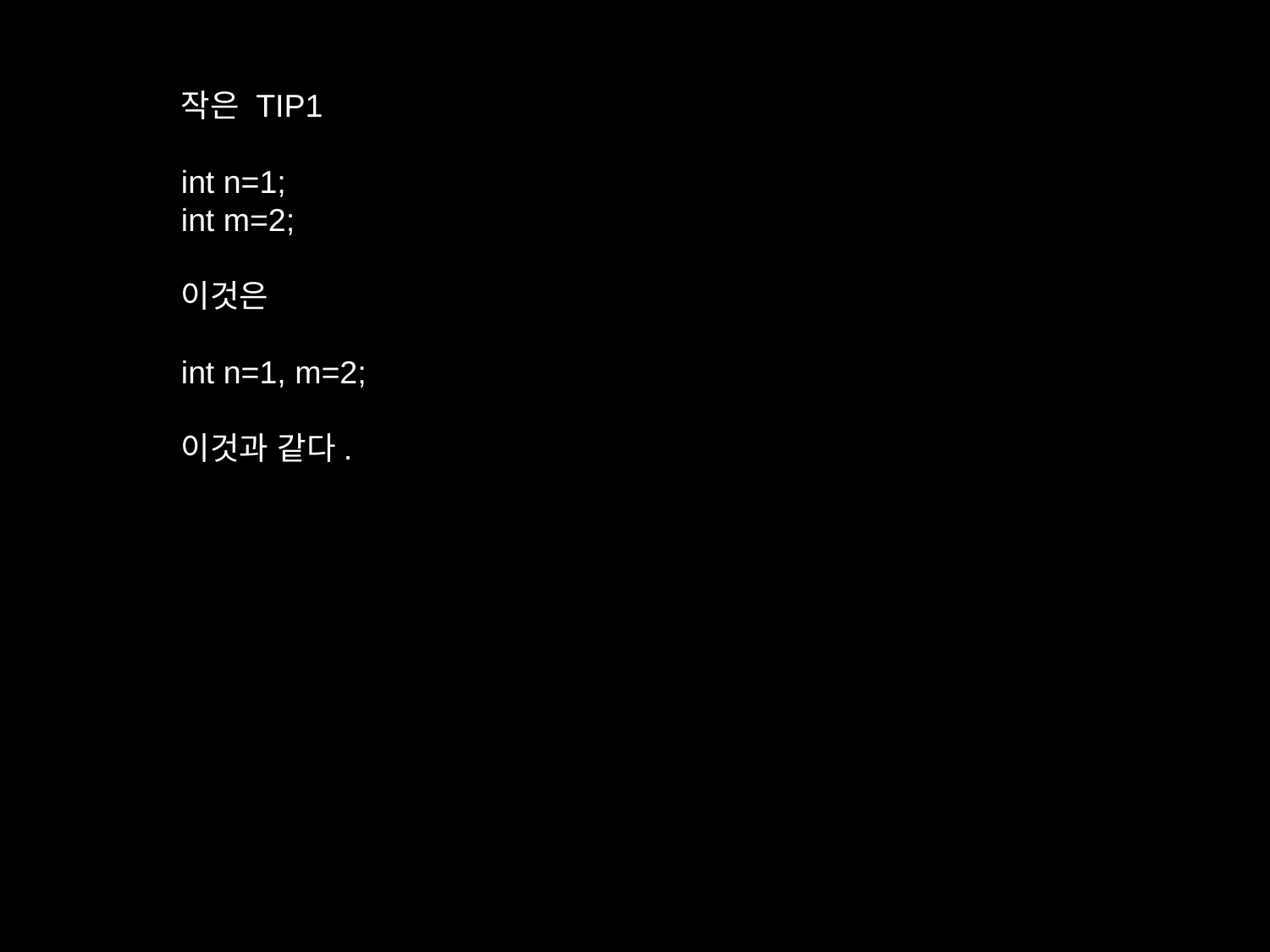

작은 TIP1

int n=1;
int m=2;

이것은

int n=1, m=2;

이것과 같다.